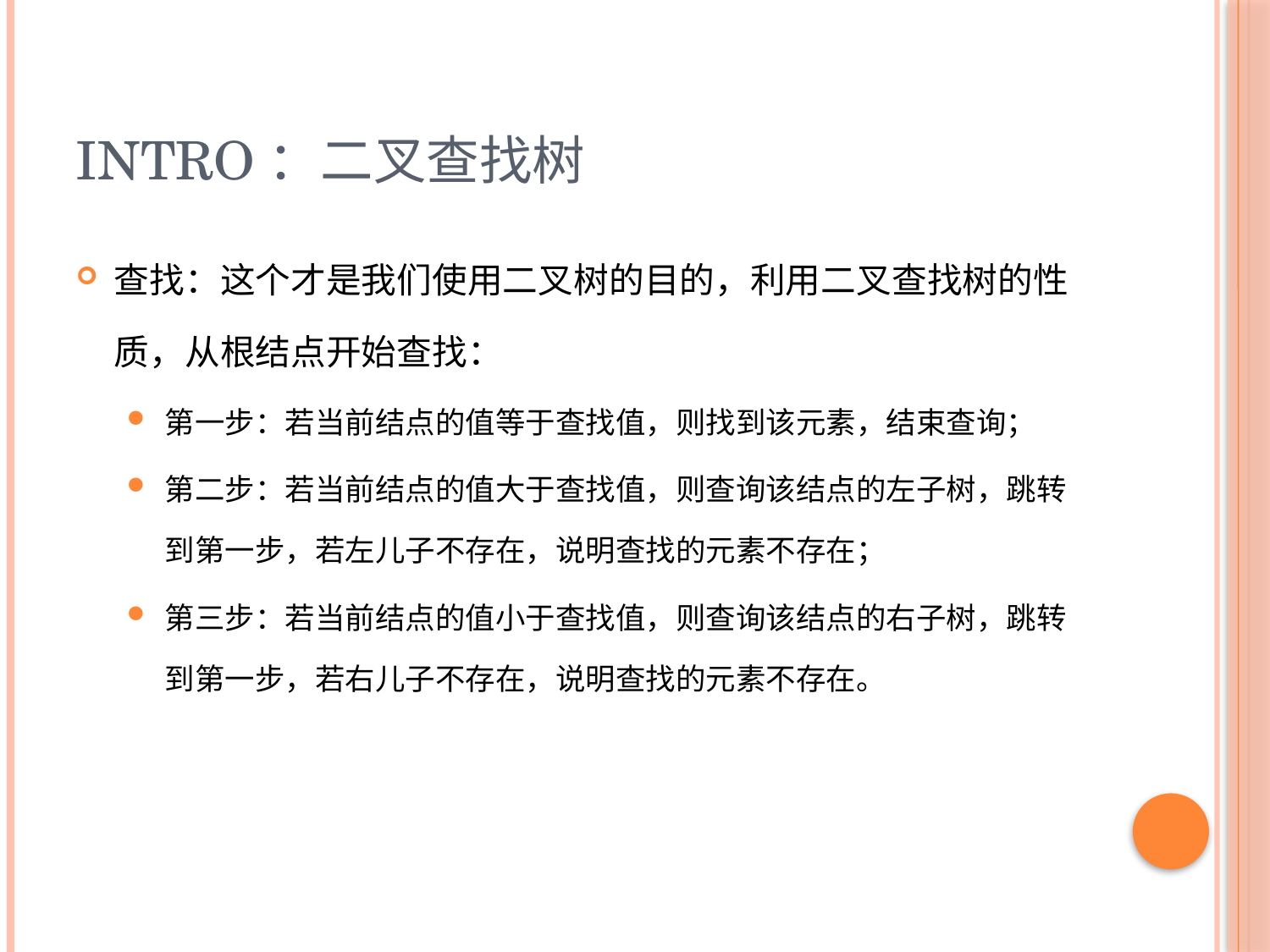

# Intro：二叉查找树
查找：这个才是我们使用二叉树的目的，利用二叉查找树的性质，从根结点开始查找：
第一步：若当前结点的值等于查找值，则找到该元素，结束查询；
第二步：若当前结点的值大于查找值，则查询该结点的左子树，跳转到第一步，若左儿子不存在，说明查找的元素不存在；
第三步：若当前结点的值小于查找值，则查询该结点的右子树，跳转到第一步，若右儿子不存在，说明查找的元素不存在。